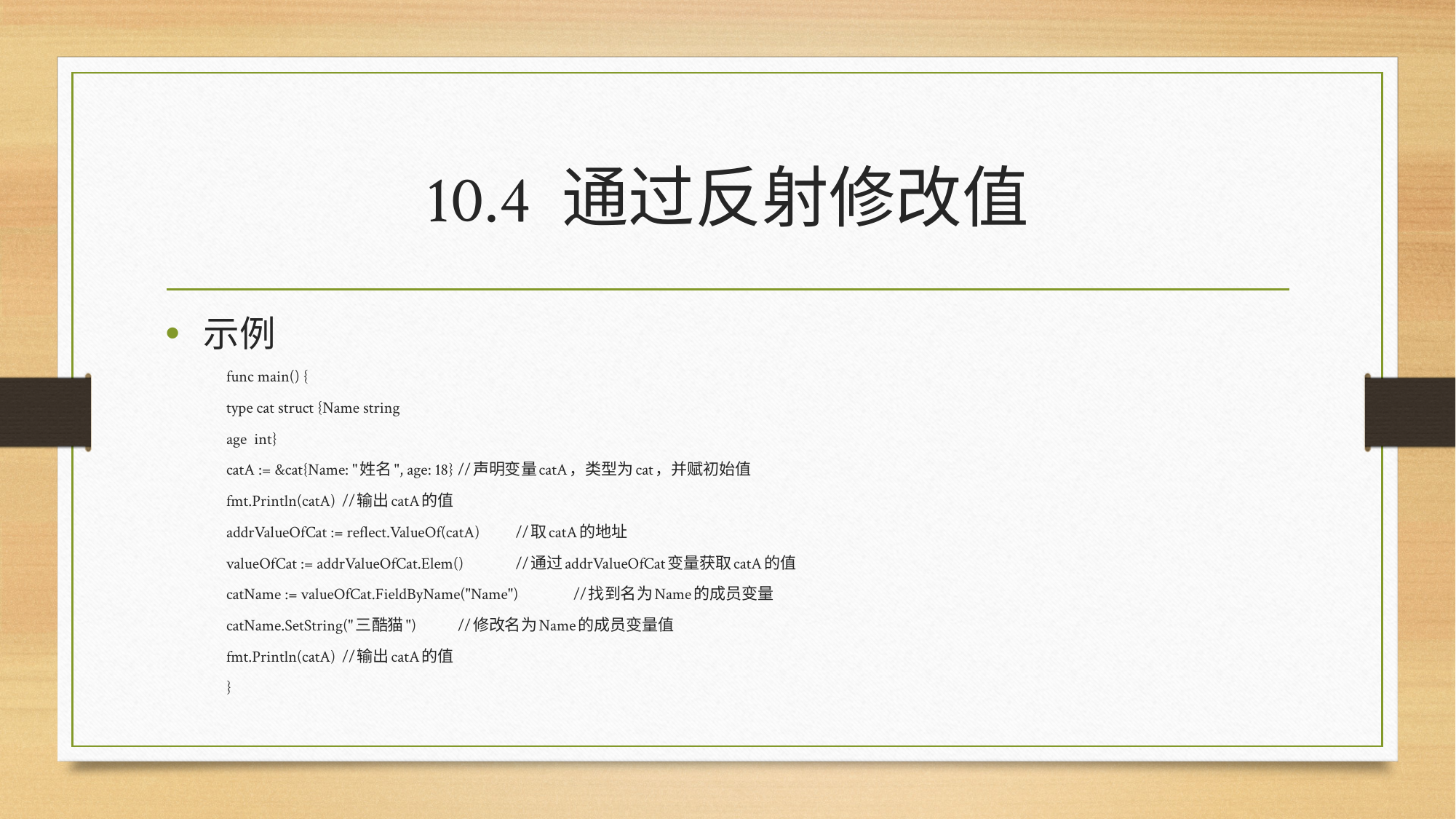

# 10.4 通过反射修改值
示例
func main() {
	type cat struct {Name string
		age  int}
	catA := &cat{Name: "姓名", age: 18} 		//声明变量catA，类型为cat，并赋初始值
	fmt.Println(catA)					//输出catA的值
	addrValueOfCat := reflect.ValueOf(catA) 		//取catA的地址
	valueOfCat := addrValueOfCat.Elem() 		//通过addrValueOfCat变量获取catA的值
	catName := valueOfCat.FieldByName("Name") 	//找到名为Name的成员变量
	catName.SetString("三酷猫") 			//修改名为Name的成员变量值
	fmt.Println(catA)					//输出catA的值
}